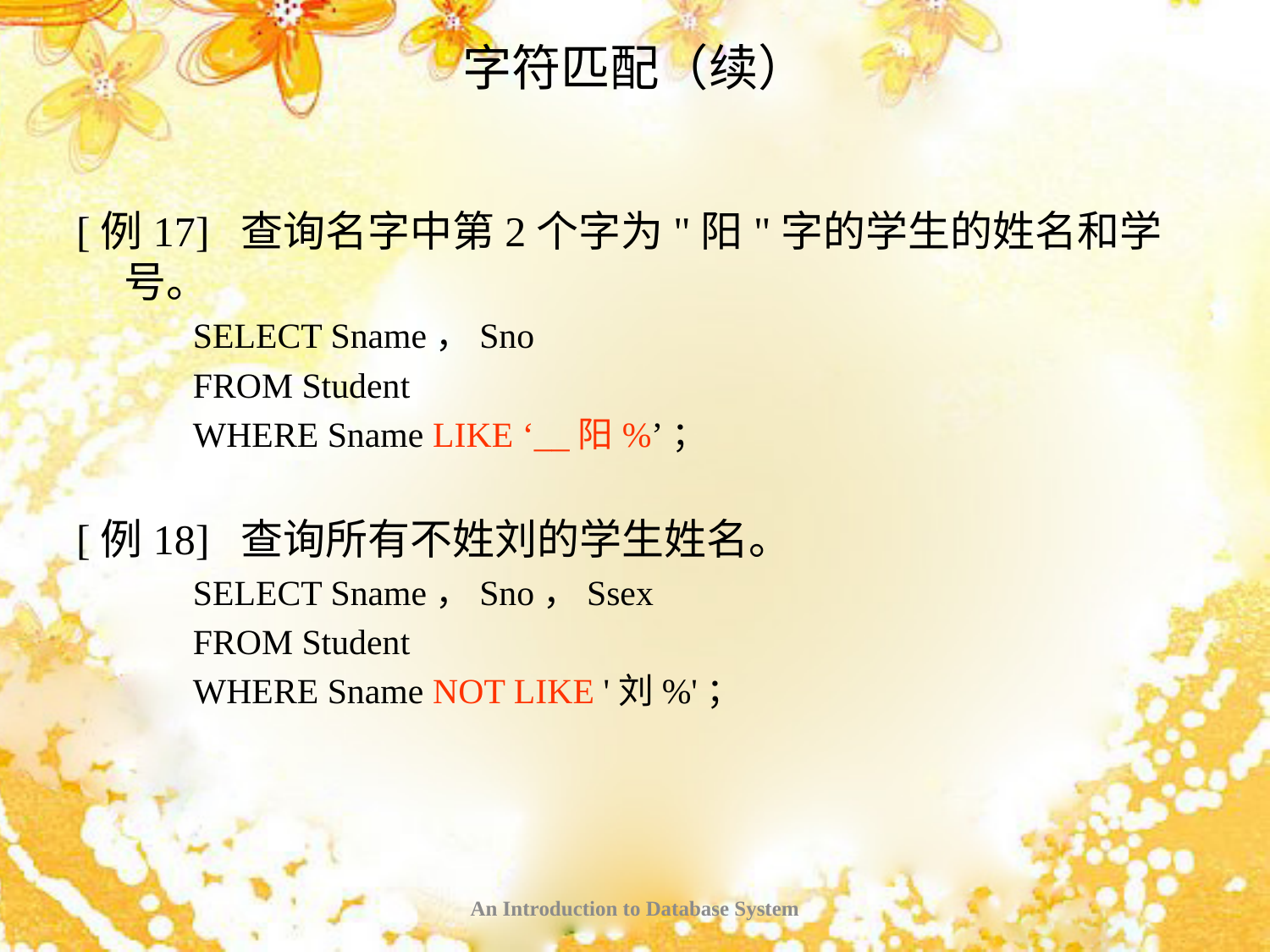

# 字符匹配（续）
[例17]  查询名字中第2个字为"阳"字的学生的姓名和学号。
      SELECT Sname，Sno
      FROM Student
      WHERE Sname LIKE ‘__阳%’；

[例18]  查询所有不姓刘的学生姓名。
      SELECT Sname，Sno，Ssex
      FROM Student
      WHERE Sname NOT LIKE '刘%'；

An Introduction to Database System